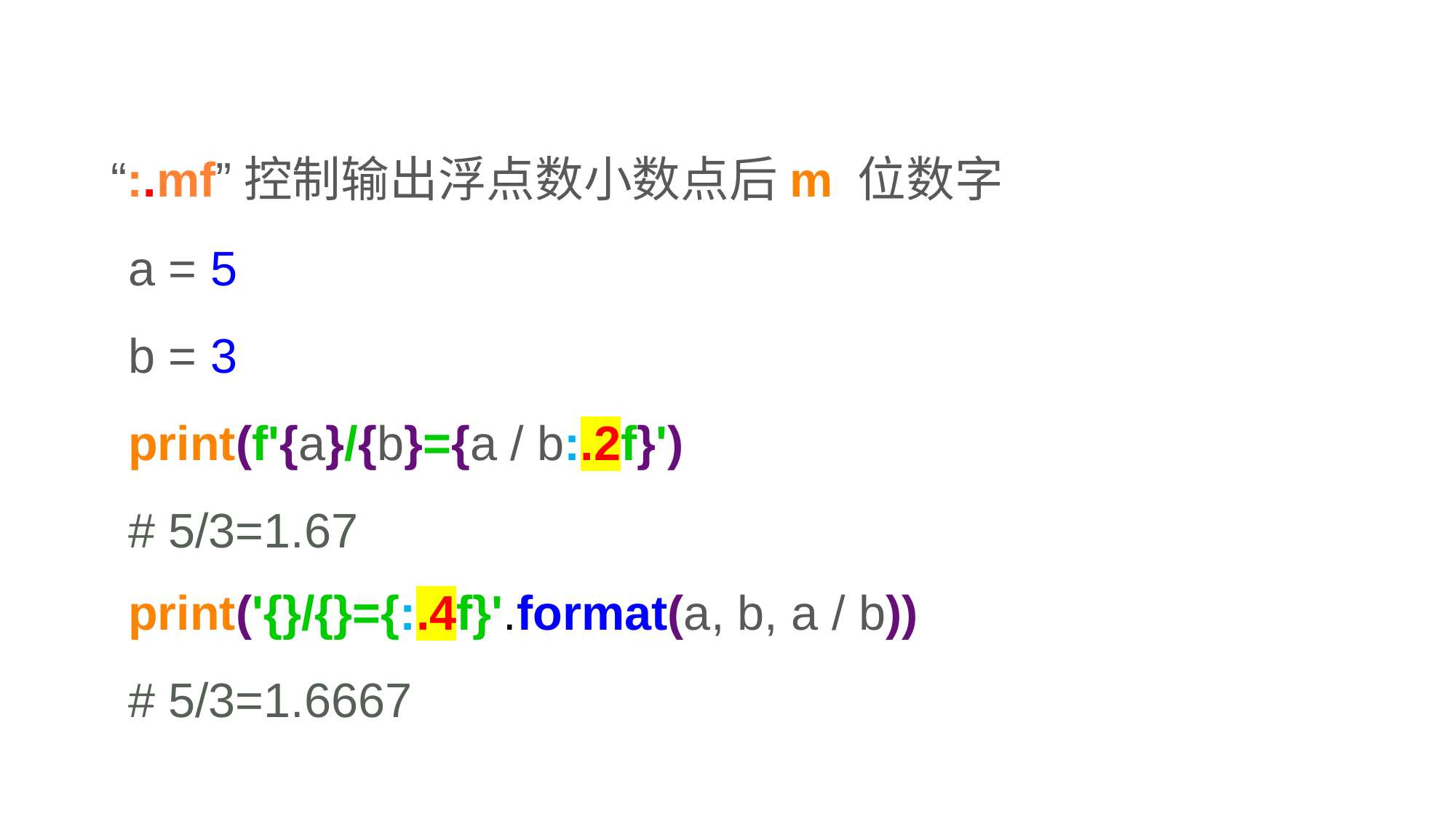

“:.mf”控制输出浮点数小数点后m 位数字
a = 5
b = 3
print(f'{a}/{b}={a / b:.2f}')
# 5/3=1.67
print('{}/{}={:.4f}'.format(a, b, a / b))
# 5/3=1.6667